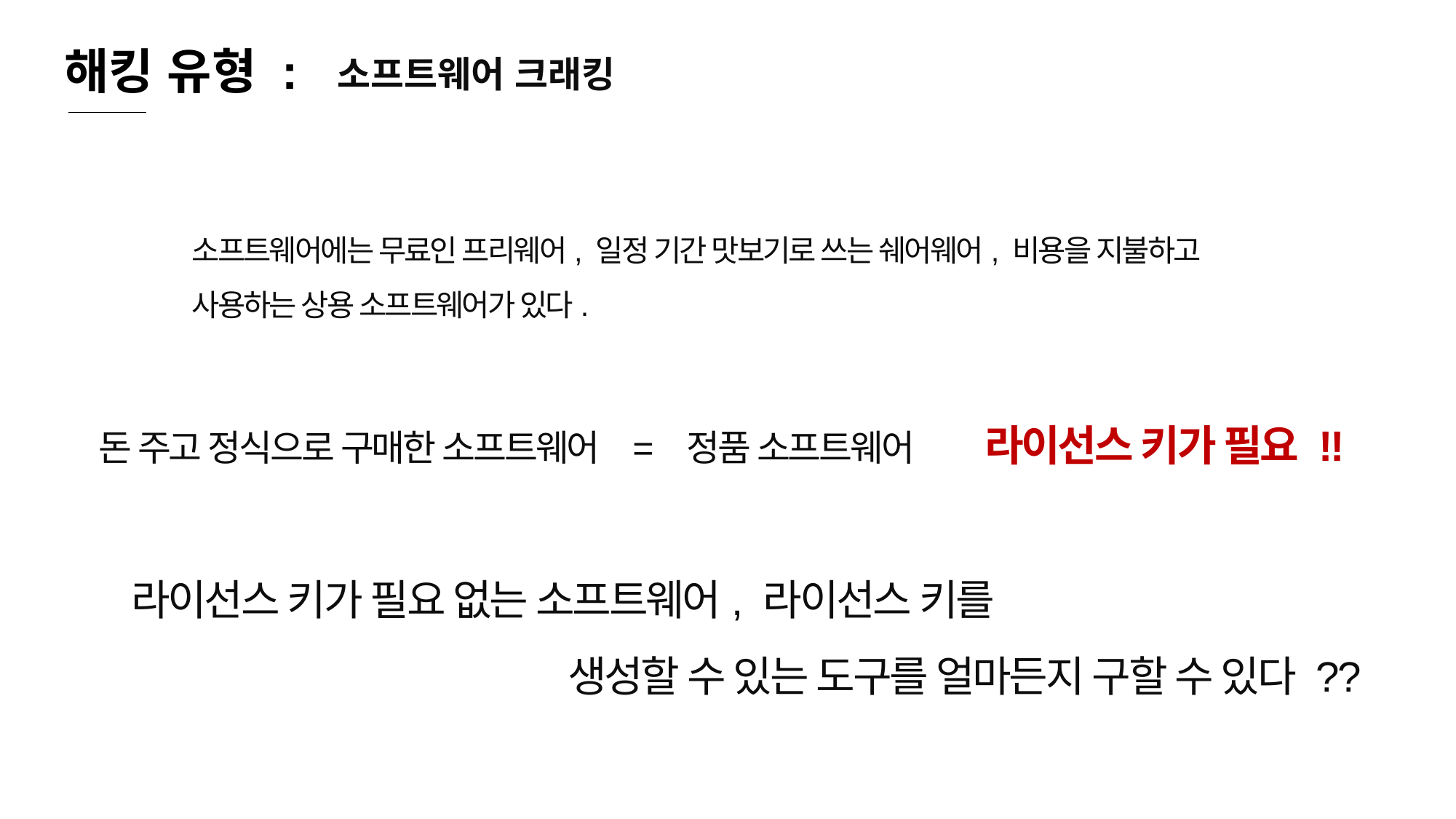

해킹 유형 :
소프트웨어 크래킹
소프트웨어에는 무료인 프리웨어, 일정 기간 맛보기로 쓰는 쉐어웨어, 비용을 지불하고 사용하는 상용 소프트웨어가 있다.
라이선스 키가 필요 !!
돈 주고 정식으로 구매한 소프트웨어   =   정품 소프트웨어
라이선스 키가 필요 없는 소프트웨어, 라이선스 키를
				생성할 수 있는 도구를 얼마든지 구할 수 있다 ??